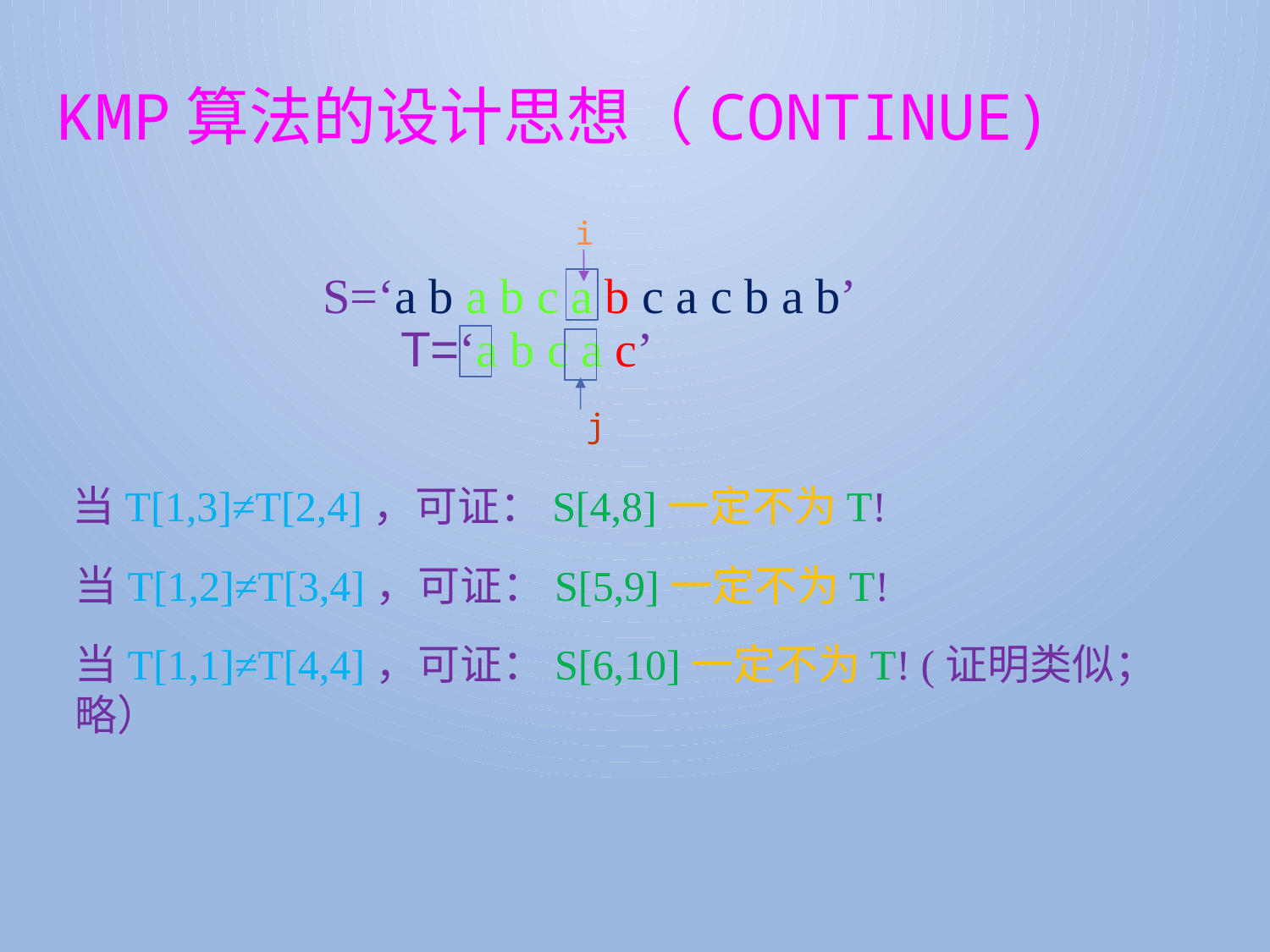

# KMP算法的设计思想（continue)
i

S=‘a b a b c a b c a c b a b’
T=‘a b c a c’

j

当T[1,3]≠T[2,4]，可证：S[4,8]一定不为T!
当T[1,2]≠T[3,4]，可证：S[5,9]一定不为T!
当T[1,1]≠T[4,4]，可证：S[6,10]一定不为T! (证明类似；略）